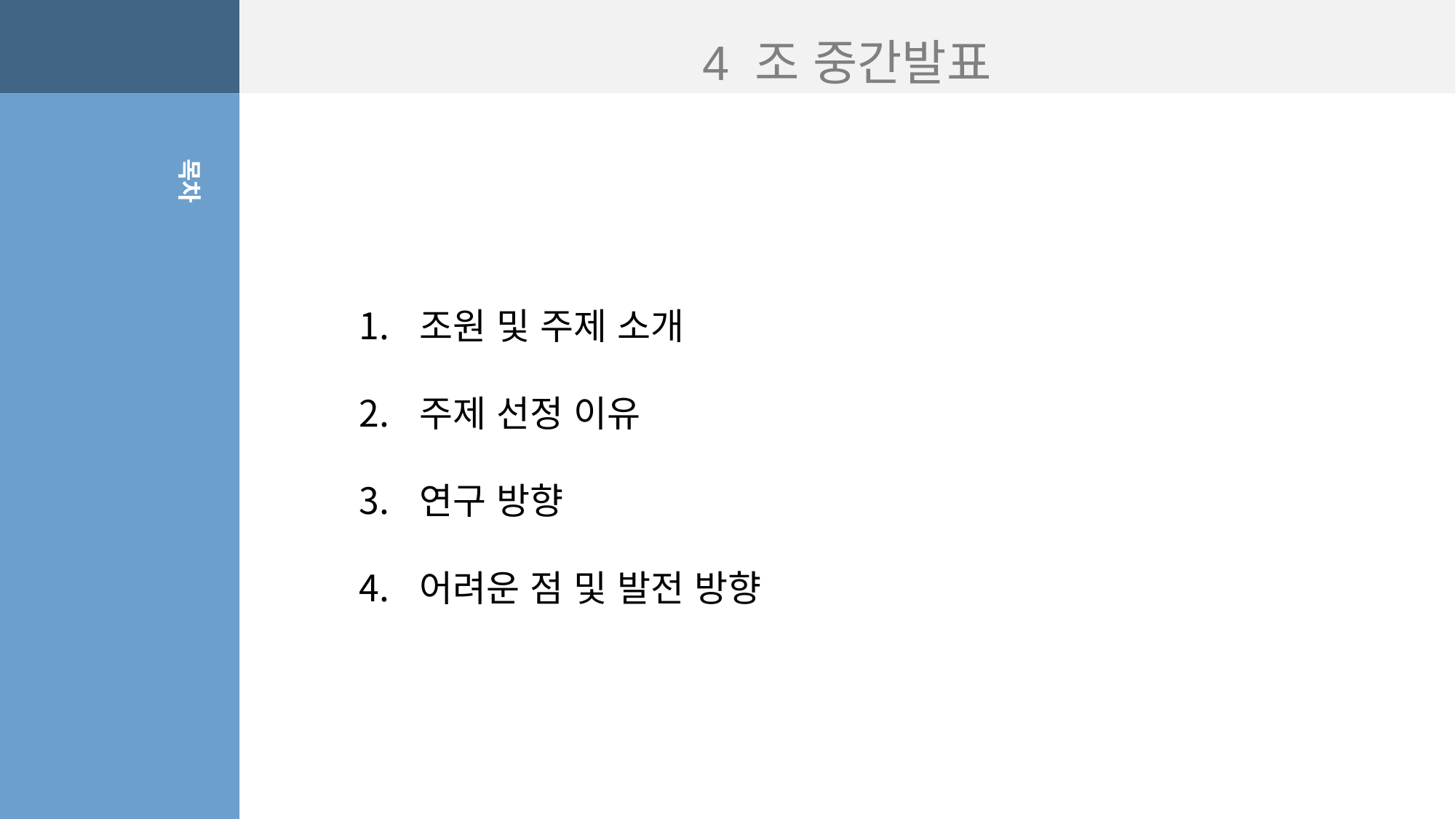

4 조 중간발표
목차

 조원 및 주제 소개
 주제 선정 이유
 연구 방향
 어려운 점 및 발전 방향